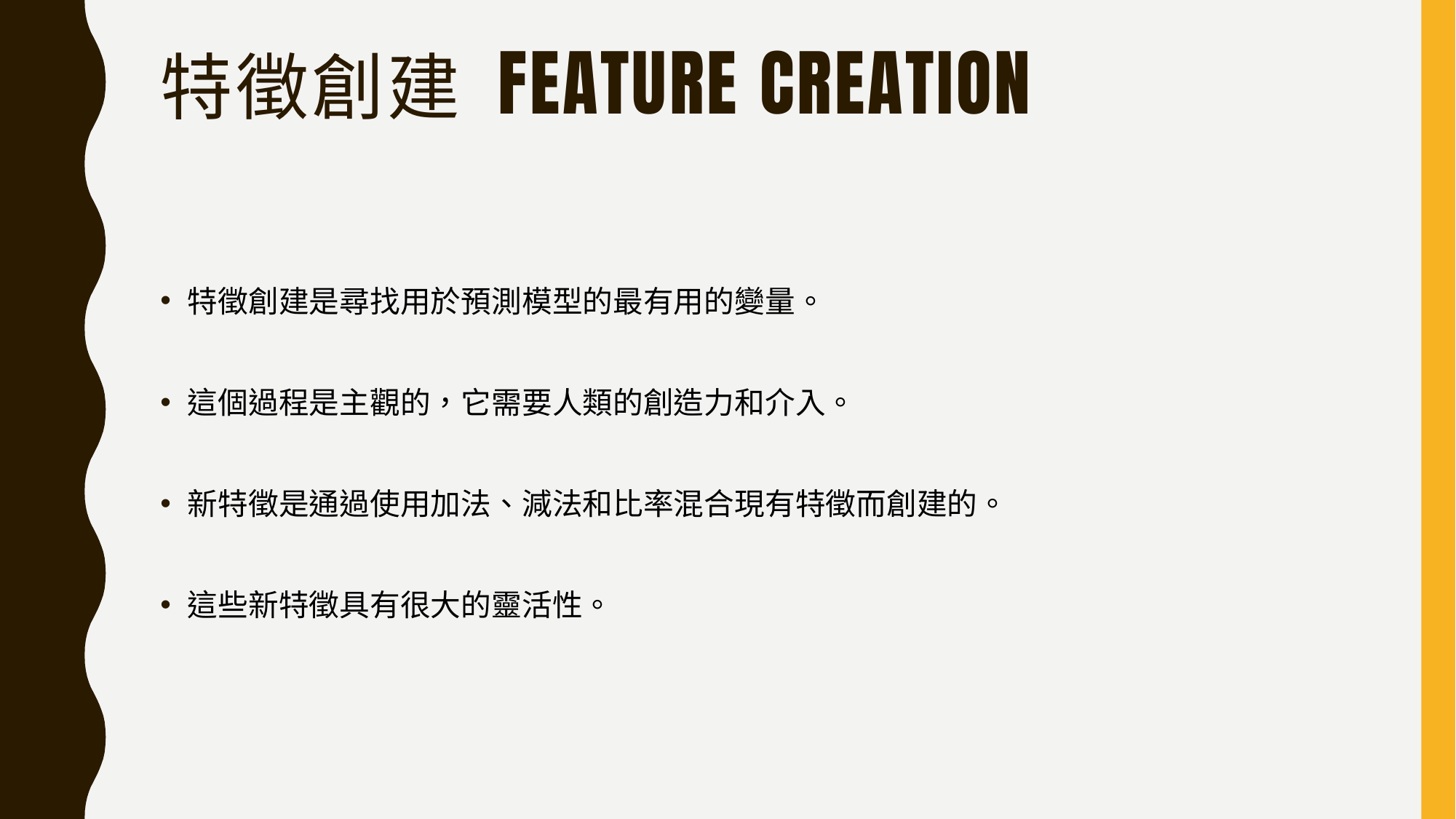

# 特徵創建 Feature Creation
特徵創建是尋找用於預測模型的最有用的變量。

這個過程是主觀的，它需要人類的創造力和介入。

新特徵是通過使用加法、減法和比率混合現有特徵而創建的。

這些新特徵具有很大的靈活性。